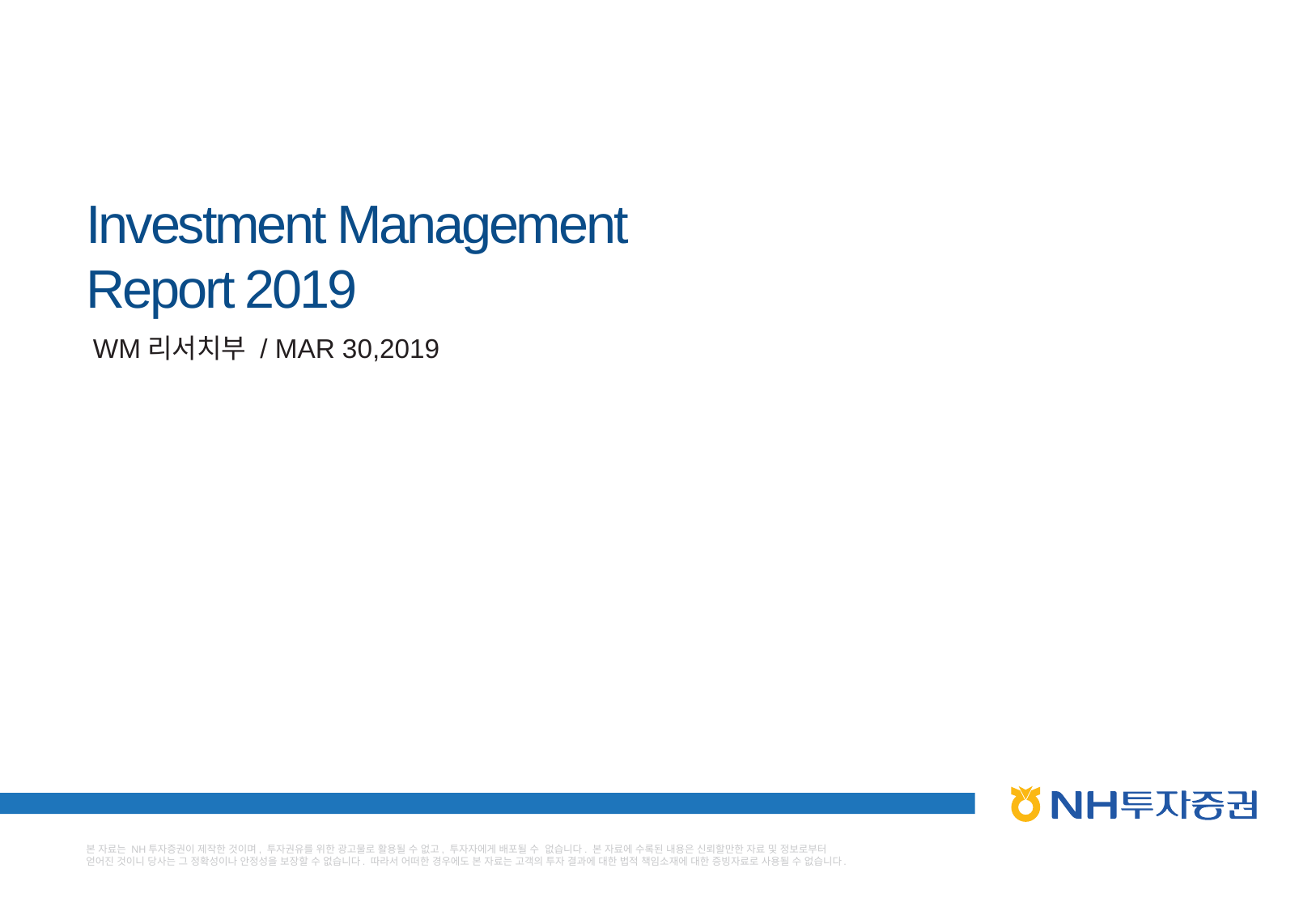

# Investment Management Report 2019
WM리서치부 / MAR 30,2019